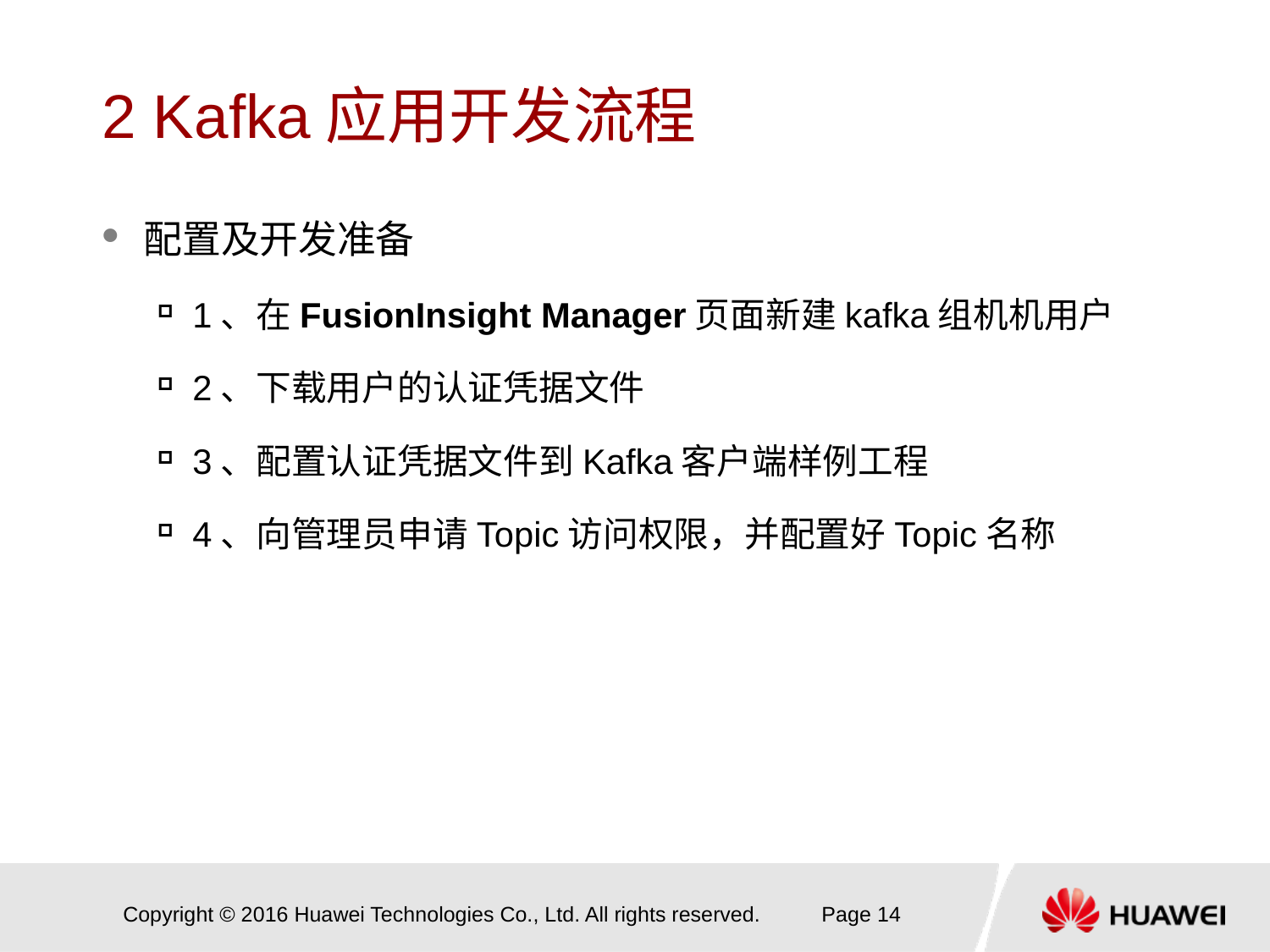

# 2 Kafka应用开发流程
配置及开发准备
1、在FusionInsight Manager页面新建kafka组机机用户
2、下载用户的认证凭据文件
3、配置认证凭据文件到Kafka客户端样例工程
4、向管理员申请Topic访问权限，并配置好Topic名称